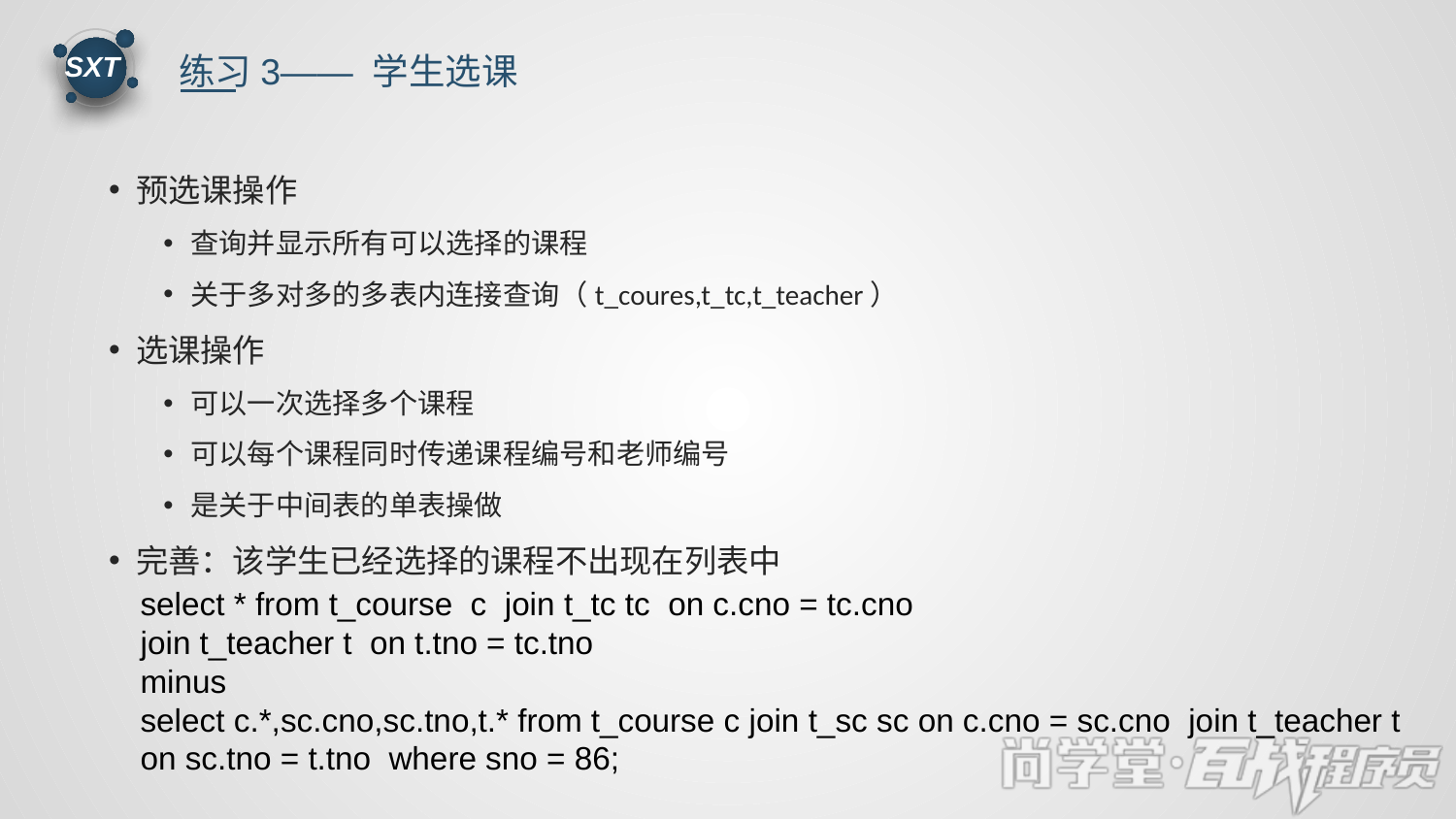

练习3—— 学生选课
SXT
预选课操作
查询并显示所有可以选择的课程
关于多对多的多表内连接查询（t_coures,t_tc,t_teacher）
选课操作
可以一次选择多个课程
可以每个课程同时传递课程编号和老师编号
是关于中间表的单表操做
完善：该学生已经选择的课程不出现在列表中

select * from t_course  c  join t_tc tc  on c.cno = tc.cno
join t_teacher t  on t.tno = tc.tno
minus
select c.*,sc.cno,sc.tno,t.* from t_course c join t_sc sc on c.cno = sc.cno  join t_teacher t  on sc.tno = t.tno  where sno = 86;